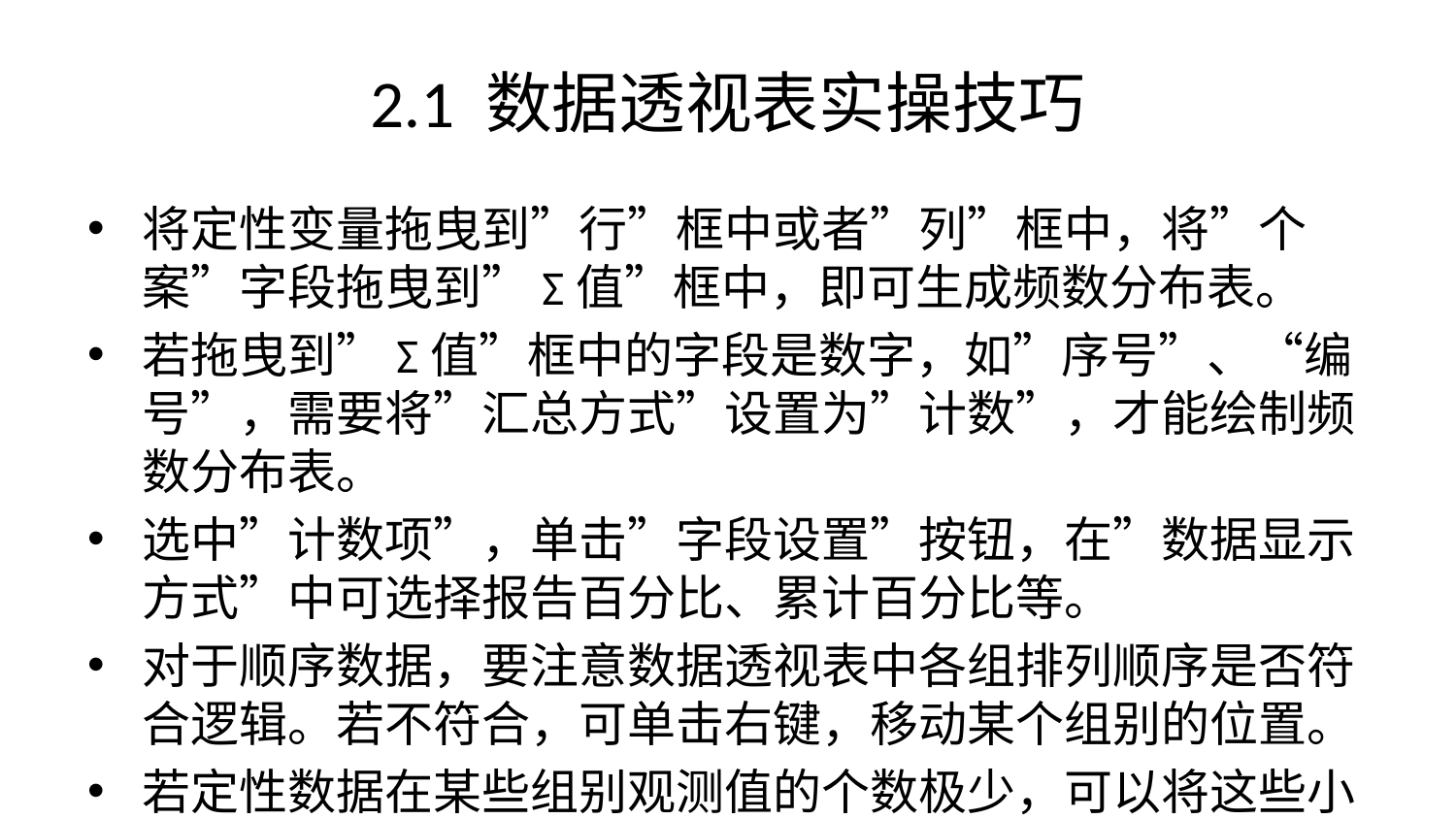

# 2.1 数据透视表实操技巧
将定性变量拖曳到”行”框中或者”列”框中，将”个案”字段拖曳到”Σ值”框中，即可生成频数分布表。
若拖曳到”Σ值”框中的字段是数字，如”序号”、“编号”，需要将”汇总方式”设置为”计数”，才能绘制频数分布表。
选中”计数项”，单击”字段设置”按钮，在”数据显示方式”中可选择报告百分比、累计百分比等。
对于顺序数据，要注意数据透视表中各组排列顺序是否符合逻辑。若不符合，可单击右键，移动某个组别的位置。
若定性数据在某些组别观测值的个数极少，可以将这些小类合并为一个大类，让频数分布表的形式更加简洁。